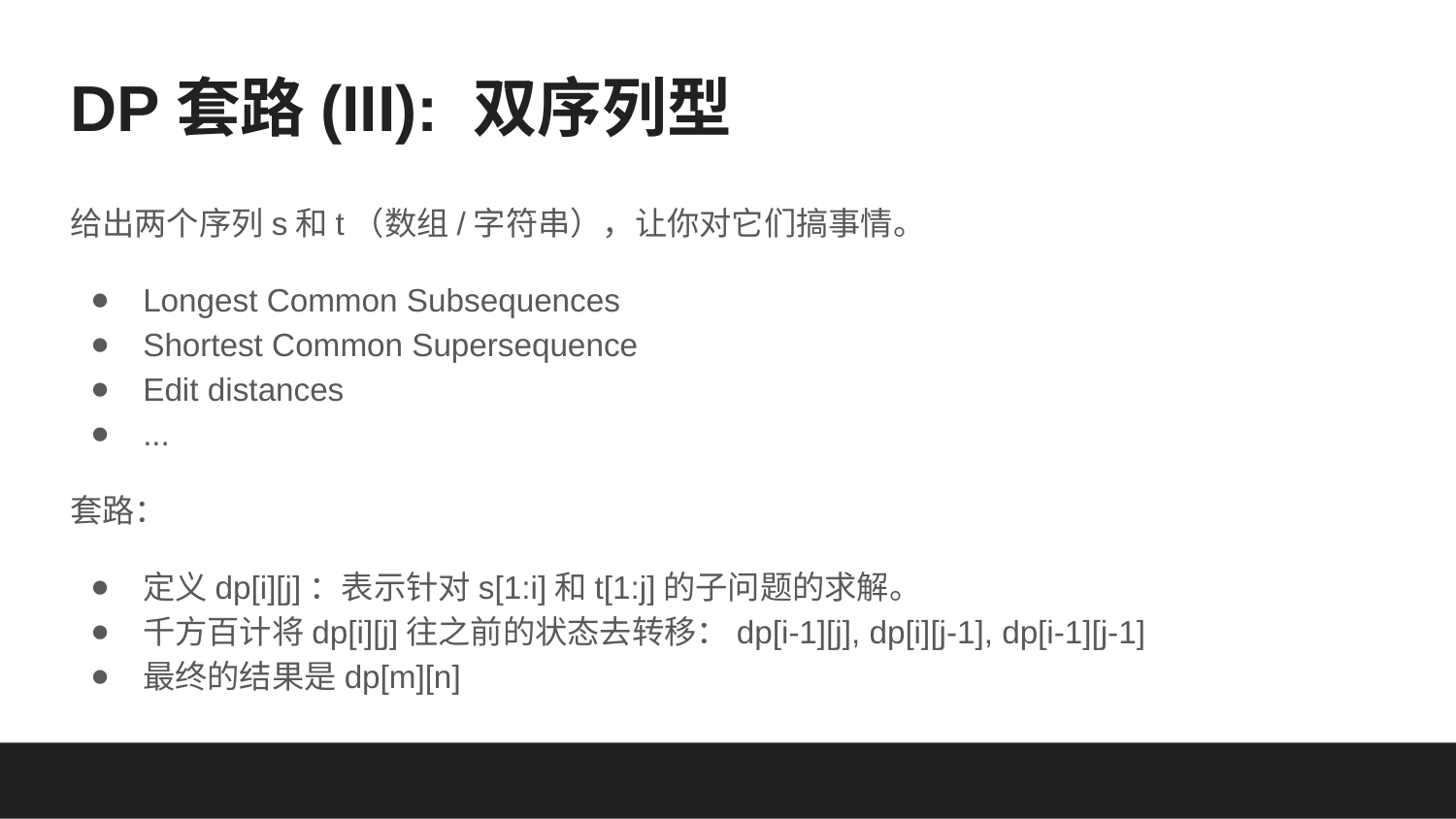

# DP套路(III): 双序列型
给出两个序列s和t（数组/字符串），让你对它们搞事情。
Longest Common Subsequences
Shortest Common Supersequence
Edit distances
...
套路：
定义dp[i][j]：表示针对s[1:i]和t[1:j]的子问题的求解。
千方百计将dp[i][j]往之前的状态去转移：dp[i-1][j], dp[i][j-1], dp[i-1][j-1]
最终的结果是dp[m][n]